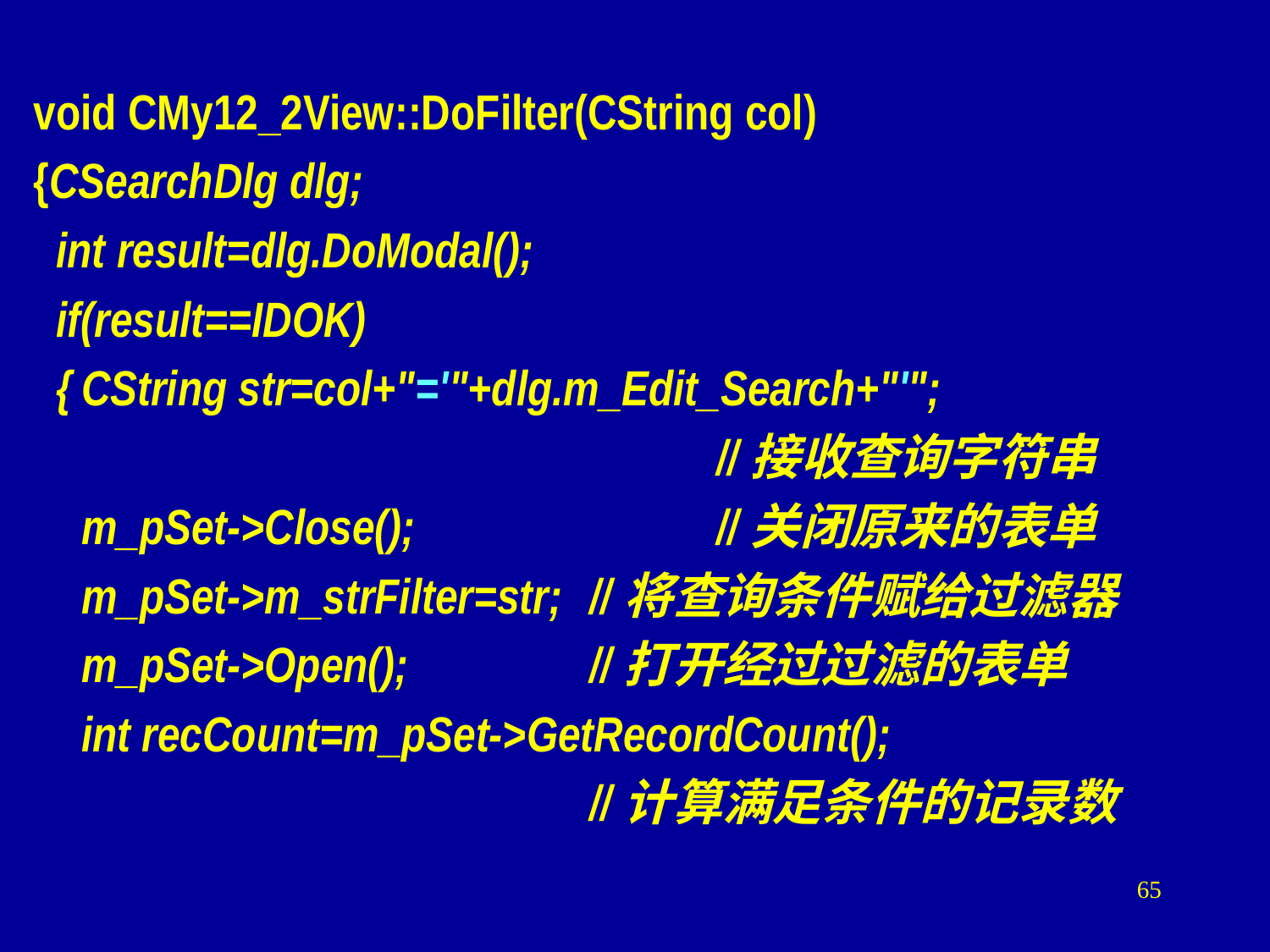

void CMy12_2View::DoFilter(CString col)
{CSearchDlg dlg;
  int result=dlg.DoModal();
  if(result==IDOK)
  {	CString str=col+"='"+dlg.m_Edit_Search+"'";
						//接收查询字符串
	m_pSet->Close();			//关闭原来的表单
	m_pSet->m_strFilter=str;	//将查询条件赋给过滤器
	m_pSet->Open();		//打开经过过滤的表单
	int recCount=m_pSet->GetRecordCount();
					//计算满足条件的记录数
65